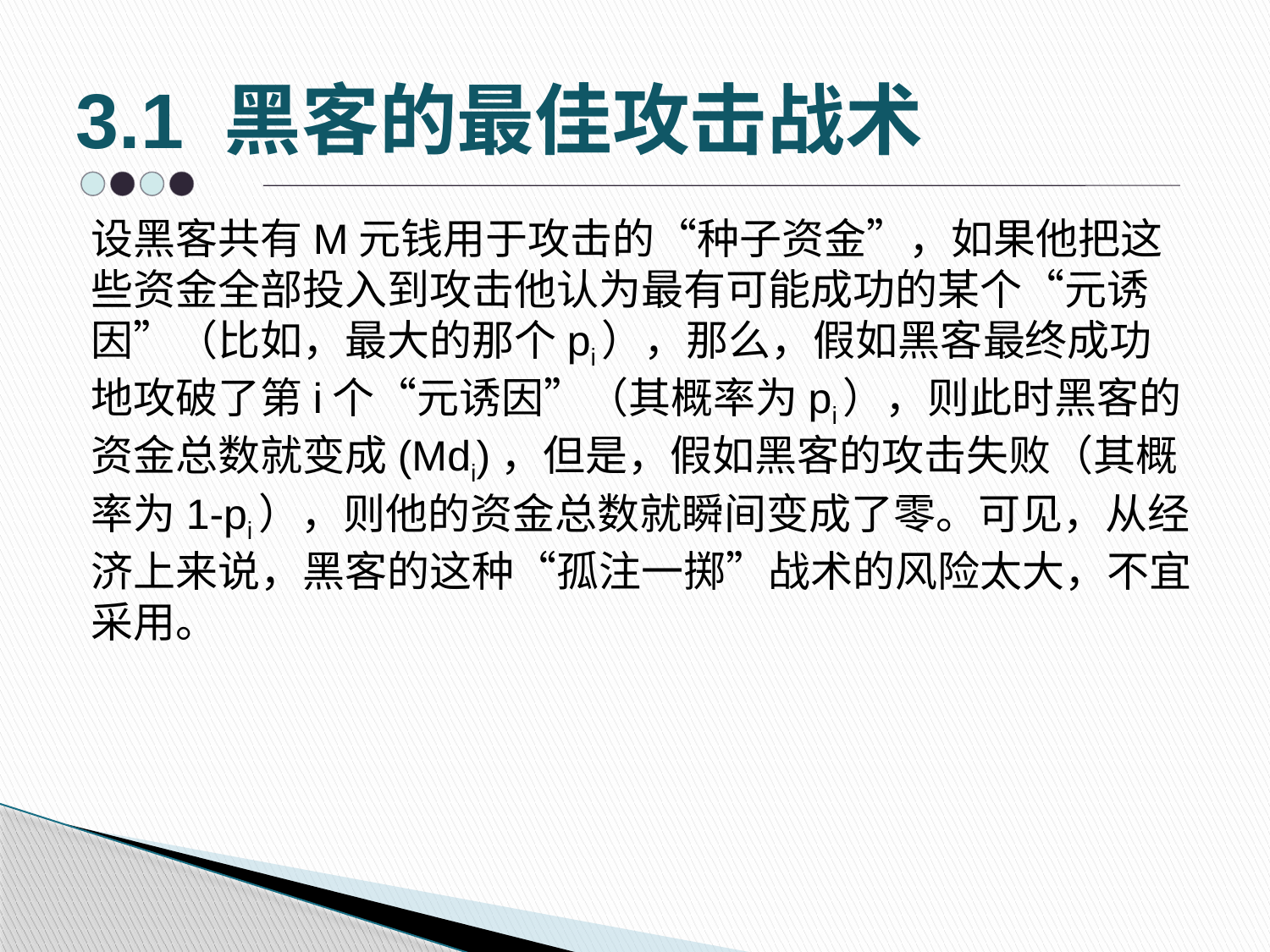

# 3.1 黑客的最佳攻击战术

设黑客共有M元钱用于攻击的“种子资金”，如果他把这些资金全部投入到攻击他认为最有可能成功的某个“元诱因”（比如，最大的那个pi），那么，假如黑客最终成功地攻破了第i个“元诱因”（其概率为pi），则此时黑客的资金总数就变成(Mdi)，但是，假如黑客的攻击失败（其概率为1-pi），则他的资金总数就瞬间变成了零。可见，从经济上来说，黑客的这种“孤注一掷”战术的风险太大，不宜采用。